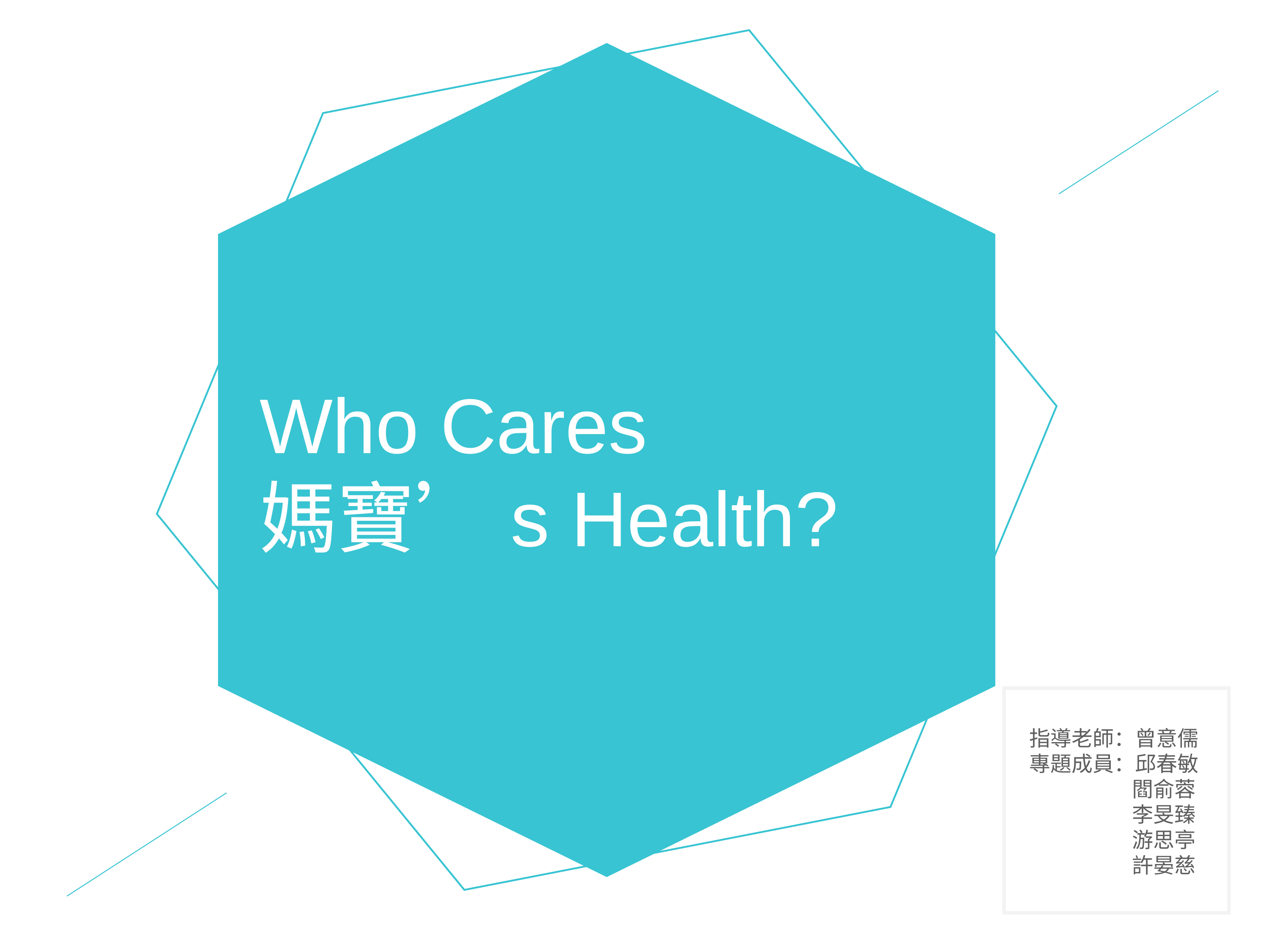

Who Cares
媽寶’s Health?

指導老師：曾意儒
專題成員：邱春敏
                    閻俞蓉
                    李旻臻
                    游思亭
                    許晏慈